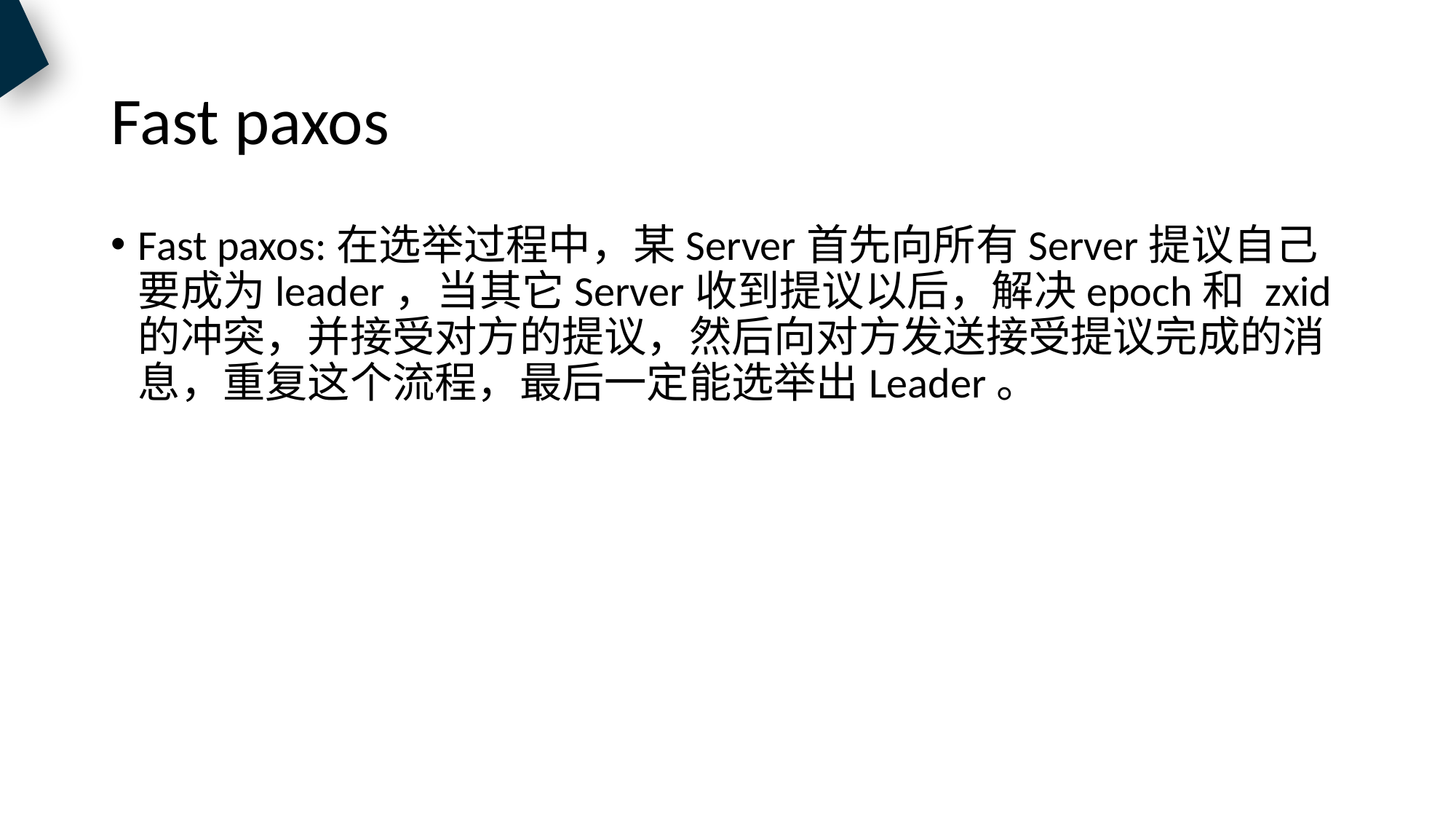

# Fast paxos
Fast paxos:在选举过程中，某Server首先向所有Server提议自己要成为leader，当其它Server收到提议以后，解决epoch和 zxid的冲突，并接受对方的提议，然后向对方发送接受提议完成的消息，重复这个流程，最后一定能选举出Leader。